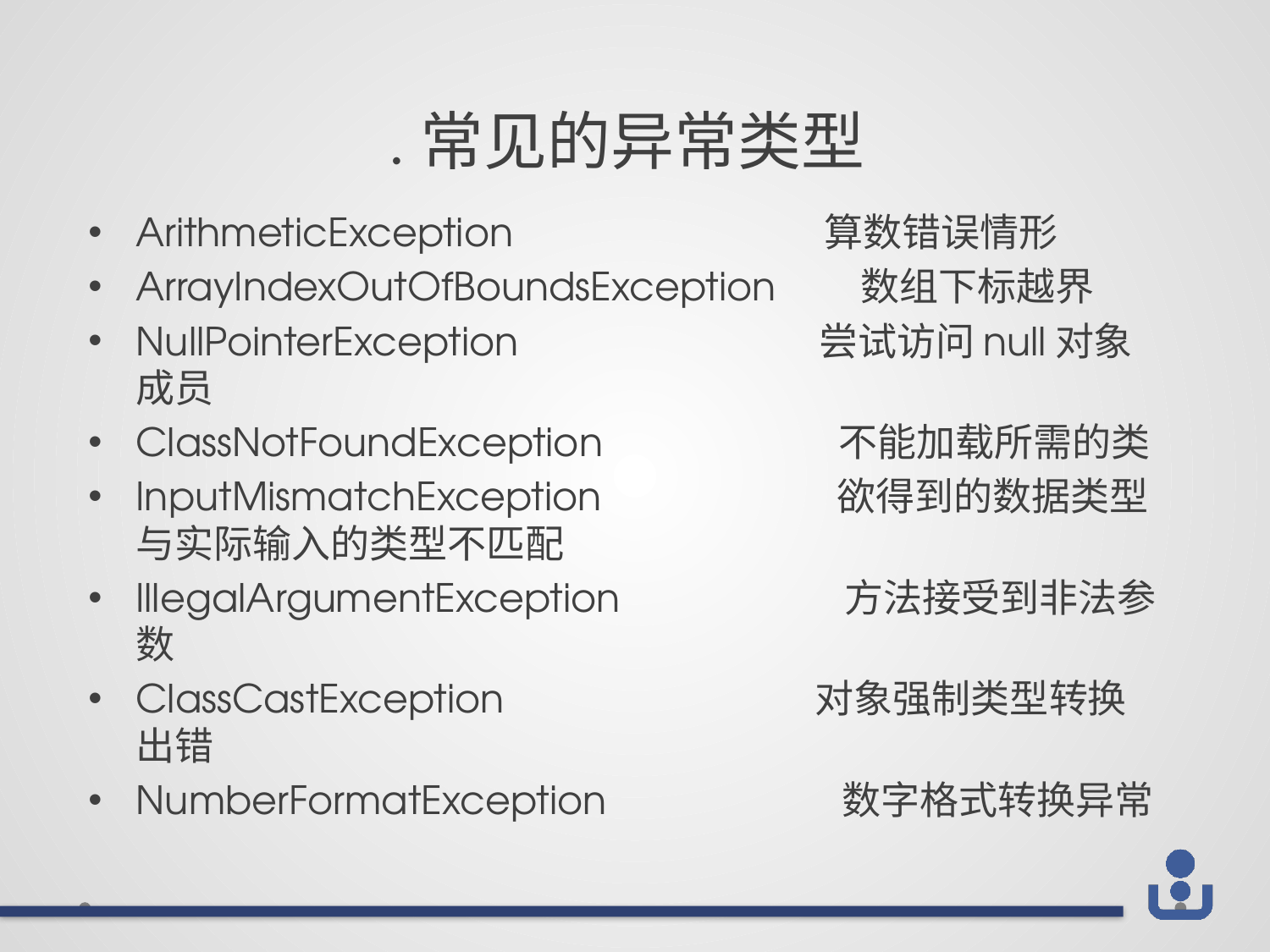

# .常见的异常类型
ArithmeticException                            算数错误情形
ArrayIndexOutOfBoundsException       数组下标越界
NullPointerException                           尝试访问null对象成员
ClassNotFoundException                     不能加载所需的类
InputMismatchException                     欲得到的数据类型与实际输入的类型不匹配
IllegalArgumentException                    方法接受到非法参数
ClassCastException                            对象强制类型转换出错
NumberFormatException                     数字格式转换异常